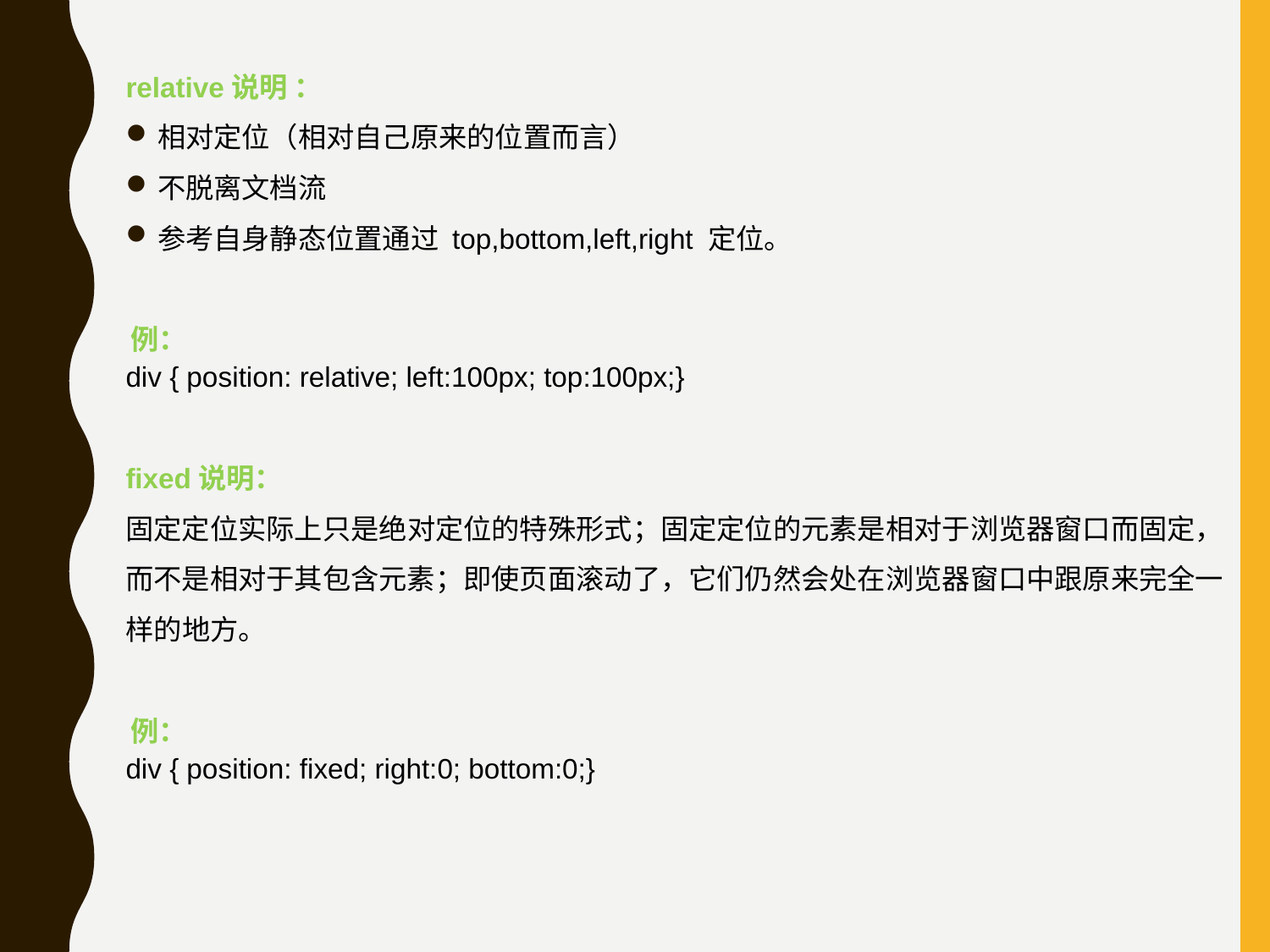

relative说明 ：
相对定位（相对自己原来的位置而言）
不脱离文档流
参考自身静态位置通过 top,bottom,left,right 定位。

例：
div { position: relative; left:100px; top:100px;}

fixed说明：
固定定位实际上只是绝对定位的特殊形式；固定定位的元素是相对于浏览器窗口而固定，
而不是相对于其包含元素；即使页面滚动了，它们仍然会处在浏览器窗口中跟原来完全一
样的地方。

例：
div { position: fixed; right:0; bottom:0;}